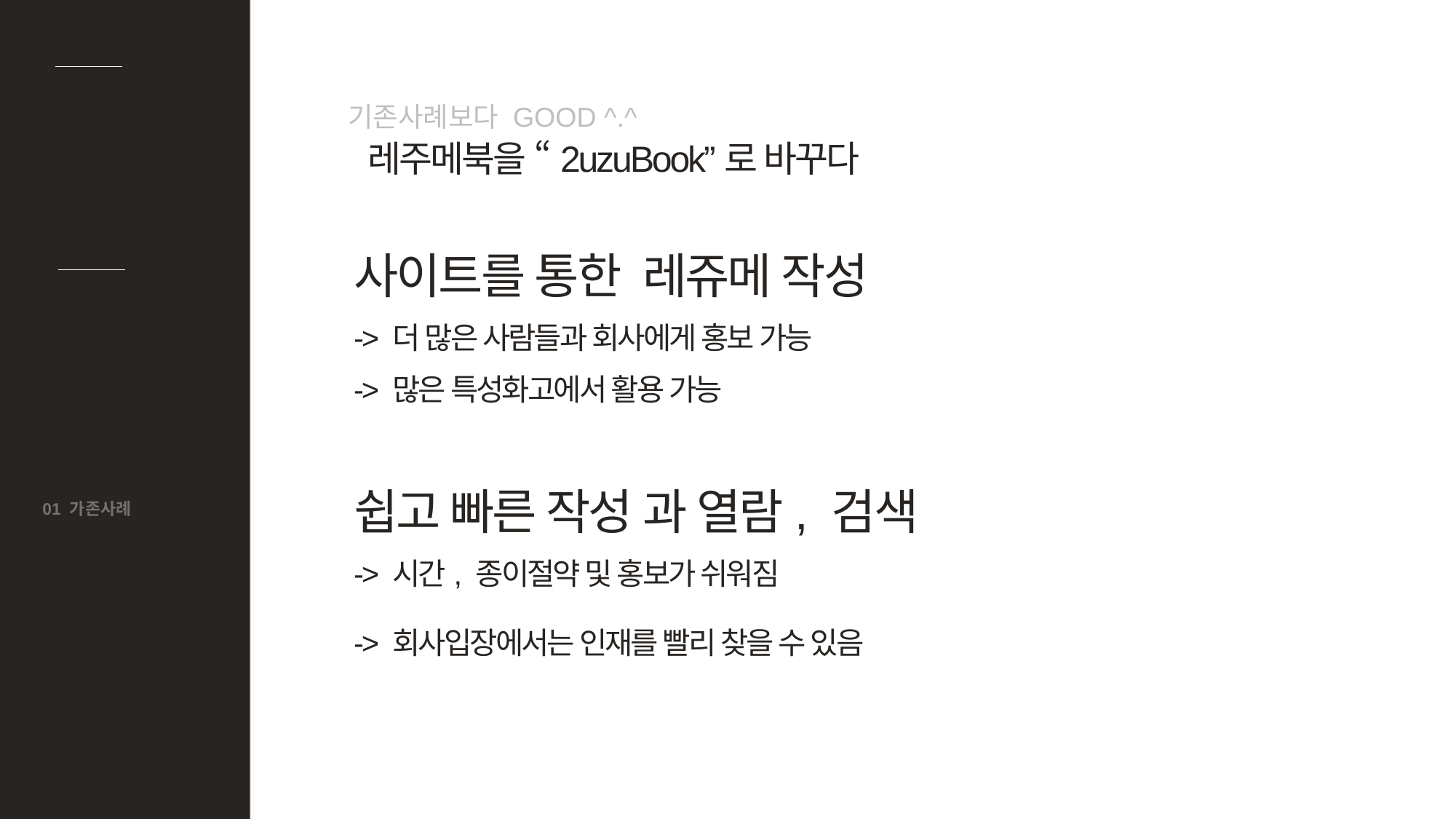

#
기존사례보다 GOOD ^.^
02
타당성검토
레주메북을 “2uzuBook”로 바꾸다
사이트를 통한  레쥬메 작성
-> 더 많은 사람들과 회사에게 홍보 가능
-> 많은 특성화고에서 활용 가능

쉽고 빠른 작성 과 열람, 검색
-> 시간, 종이절약 및 홍보가 쉬워짐
-> 회사입장에서는 인재를 빨리 찾을 수 있음

01 가존사례
02 발전 가능성